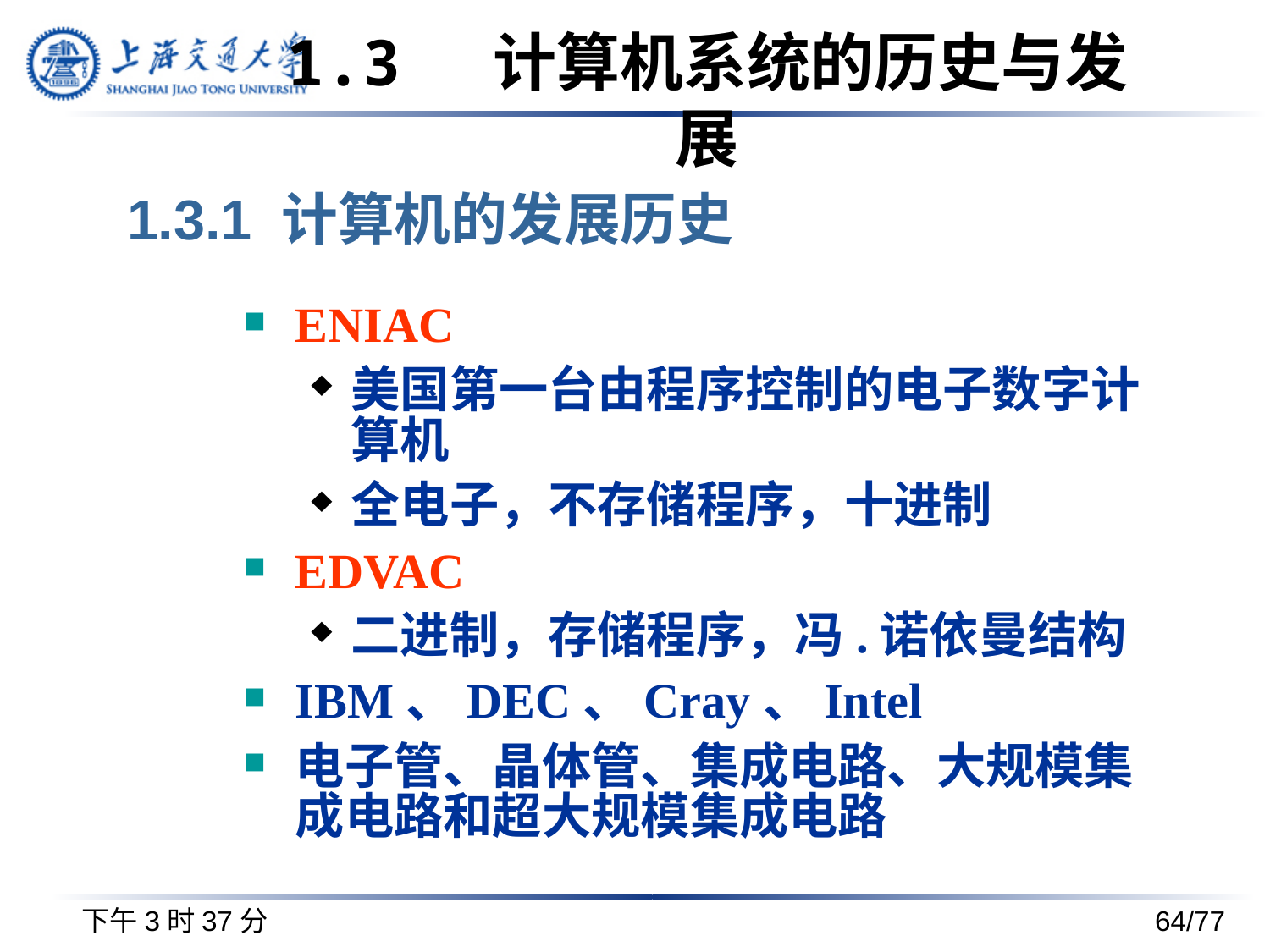

# 1.3  计算机系统的历史与发展
1.3.1 计算机的发展历史
ENIAC
美国第一台由程序控制的电子数字计算机
全电子，不存储程序，十进制
EDVAC
二进制，存储程序，冯.诺依曼结构
IBM、DEC、Cray、Intel
电子管、晶体管、集成电路、大规模集成电路和超大规模集成电路
下午3时37分
64/77